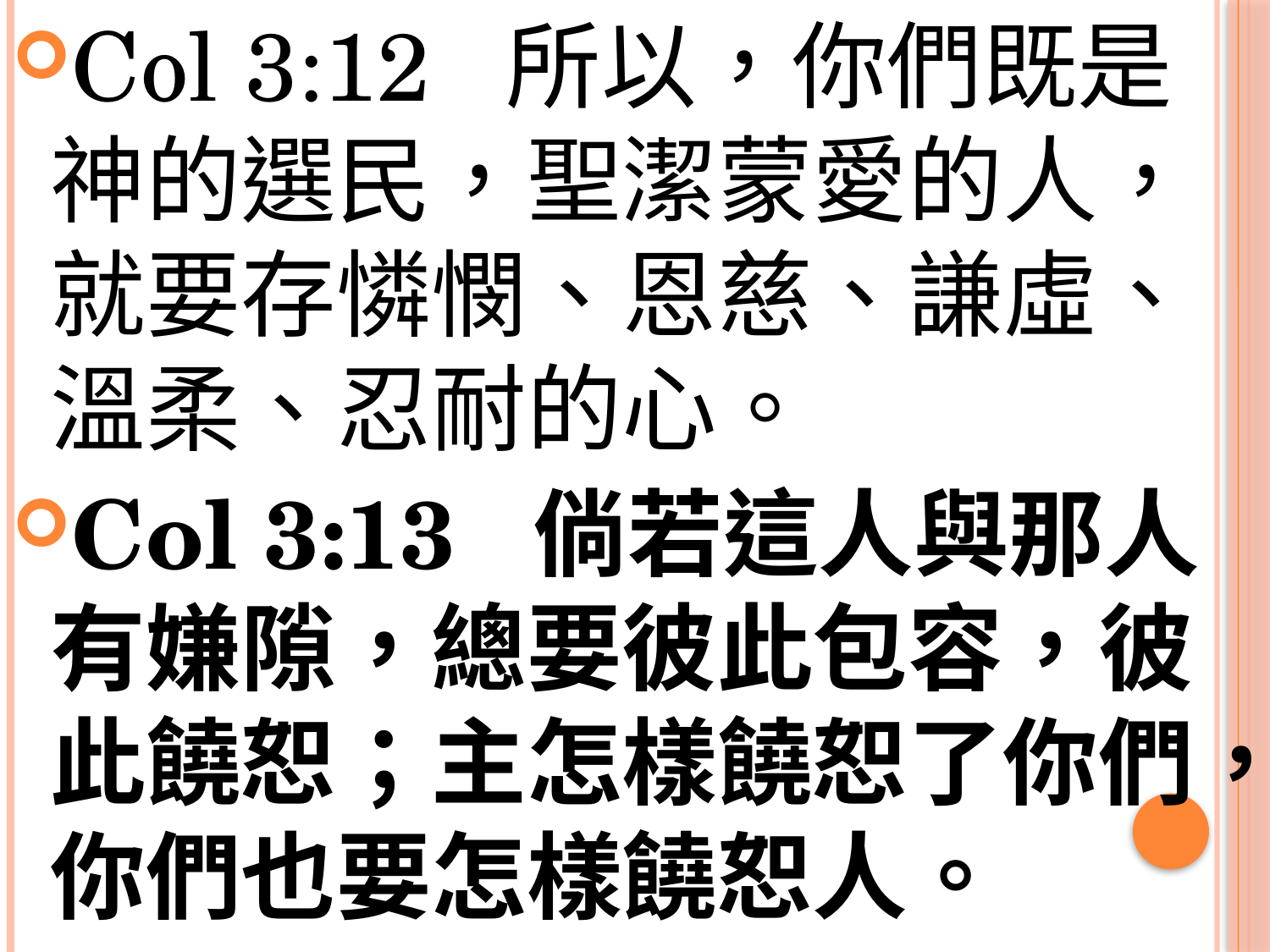

Col 3:12  所以，你們既是神的選民，聖潔蒙愛的人，就要存憐憫、恩慈、謙虛、溫柔、忍耐的心。
Col 3:13  倘若這人與那人有嫌隙，總要彼此包容，彼此饒恕；主怎樣饒恕了你們，你們也要怎樣饒恕人。